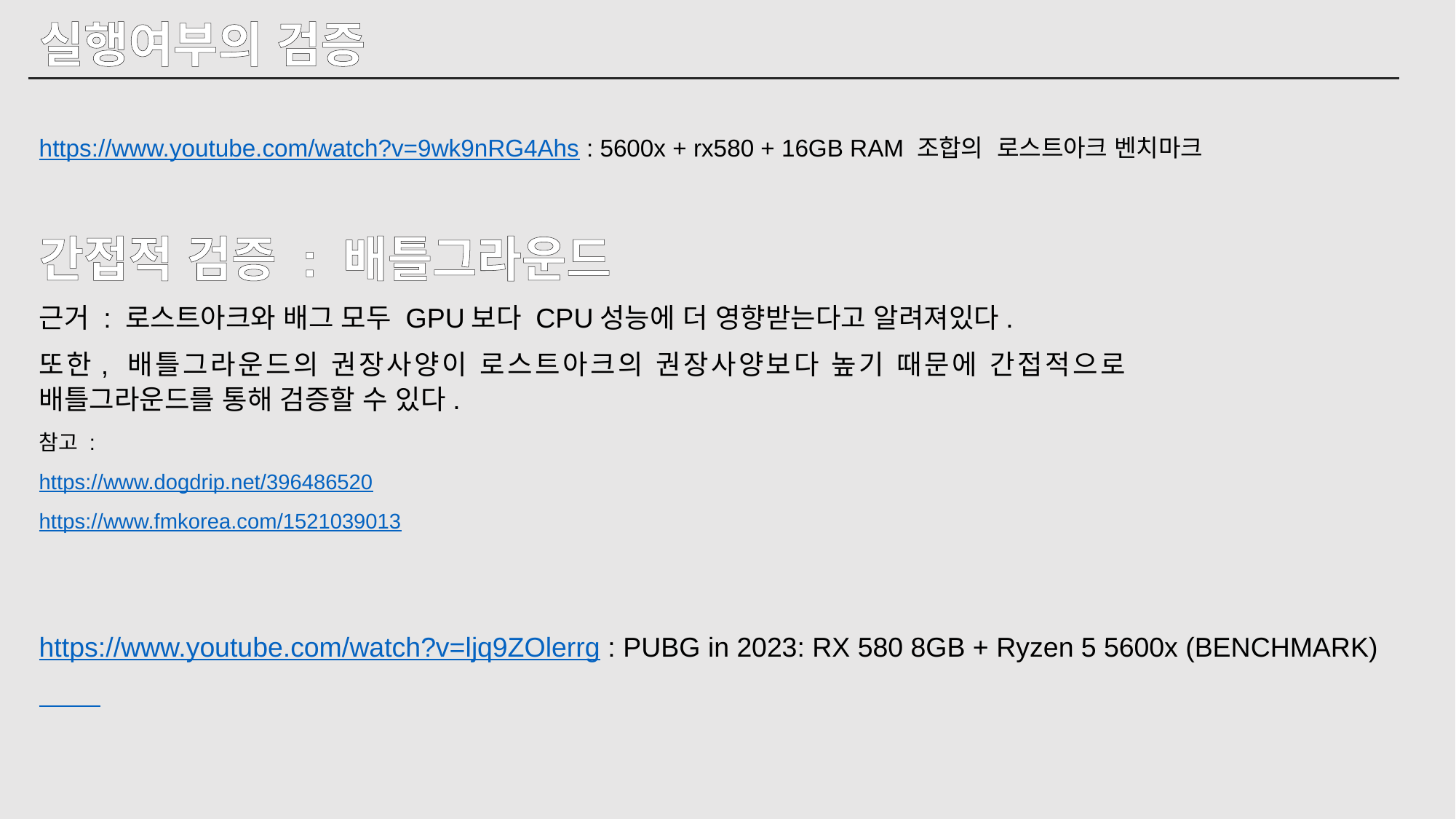

실행여부의 검증
https://www.youtube.com/watch?v=9wk9nRG4Ahs : 5600x + rx580 + 16GB RAM 조합의  로스트아크 벤치마크
간접적 검증 : 배틀그라운드
근거 : 로스트아크와 배그 모두 GPU보다 CPU성능에 더 영향받는다고 알려져있다.
또한, 배틀그라운드의 권장사양이 로스트아크의 권장사양보다 높기 때문에 간접적으로 배틀그라운드를 통해 검증할 수 있다.
참고 :
https://www.dogdrip.net/396486520
https://www.fmkorea.com/1521039013
https://www.youtube.com/watch?v=ljq9ZOlerrg : PUBG in 2023: RX 580 8GB + Ryzen 5 5600x (BENCHMARK)